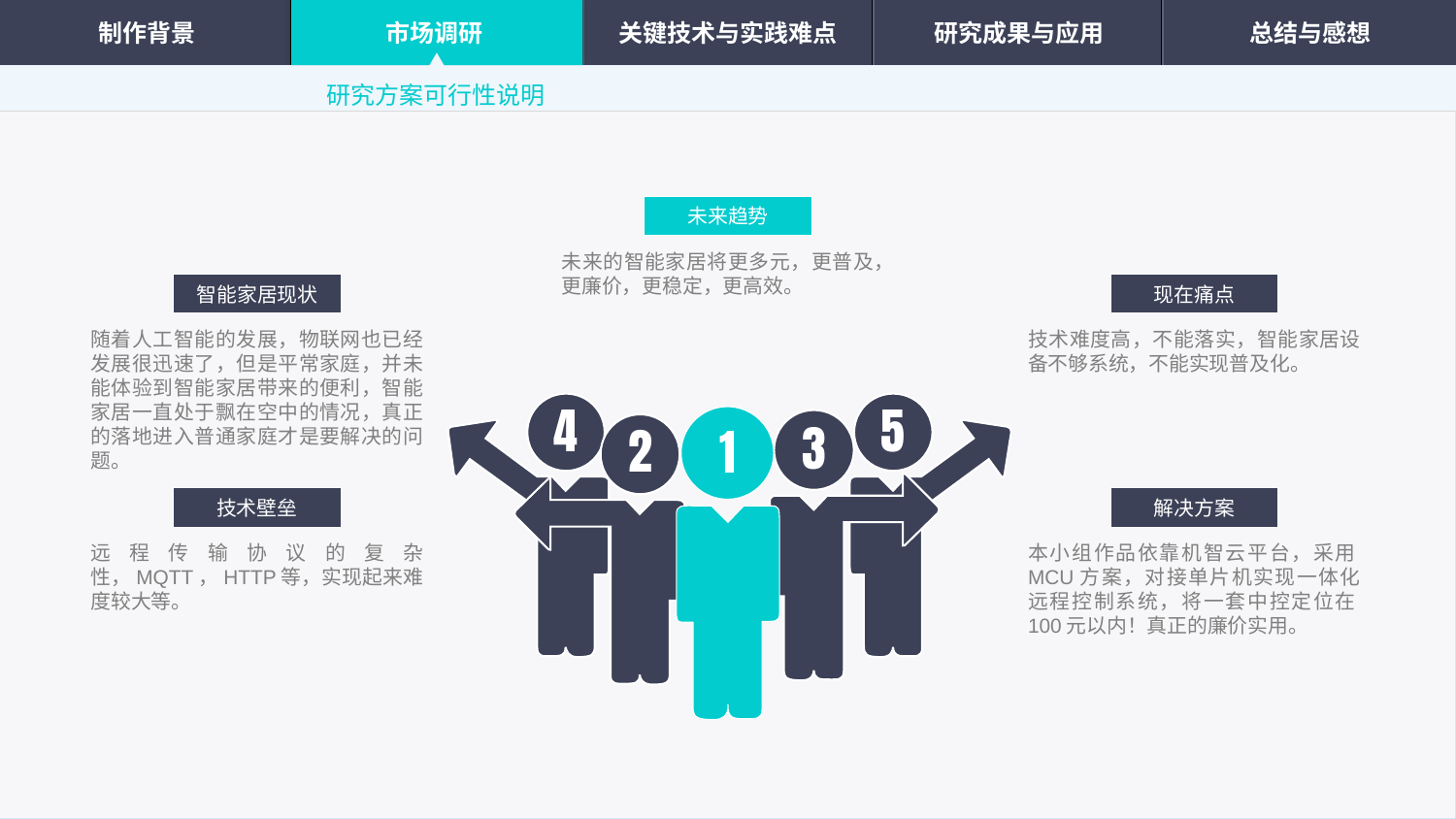

制作背景
市场调研
关键技术与实践难点
研究成果与应用
总结与感想
研究方案可行性说明
未来趋势
未来的智能家居将更多元，更普及，更廉价，更稳定，更高效。
智能家居现状
现在痛点
随着人工智能的发展，物联网也已经发展很迅速了，但是平常家庭，并未能体验到智能家居带来的便利，智能家居一直处于飘在空中的情况，真正的落地进入普通家庭才是要解决的问题。
技术难度高，不能落实，智能家居设备不够系统，不能实现普及化。

4
5

3
2
1
技术壁垒
解决方案
远程传输协议的复杂性，MQTT，HTTP等，实现起来难度较大等。
本小组作品依靠机智云平台，采用MCU方案，对接单片机实现一体化远程控制系统，将一套中控定位在100元以内！真正的廉价实用。